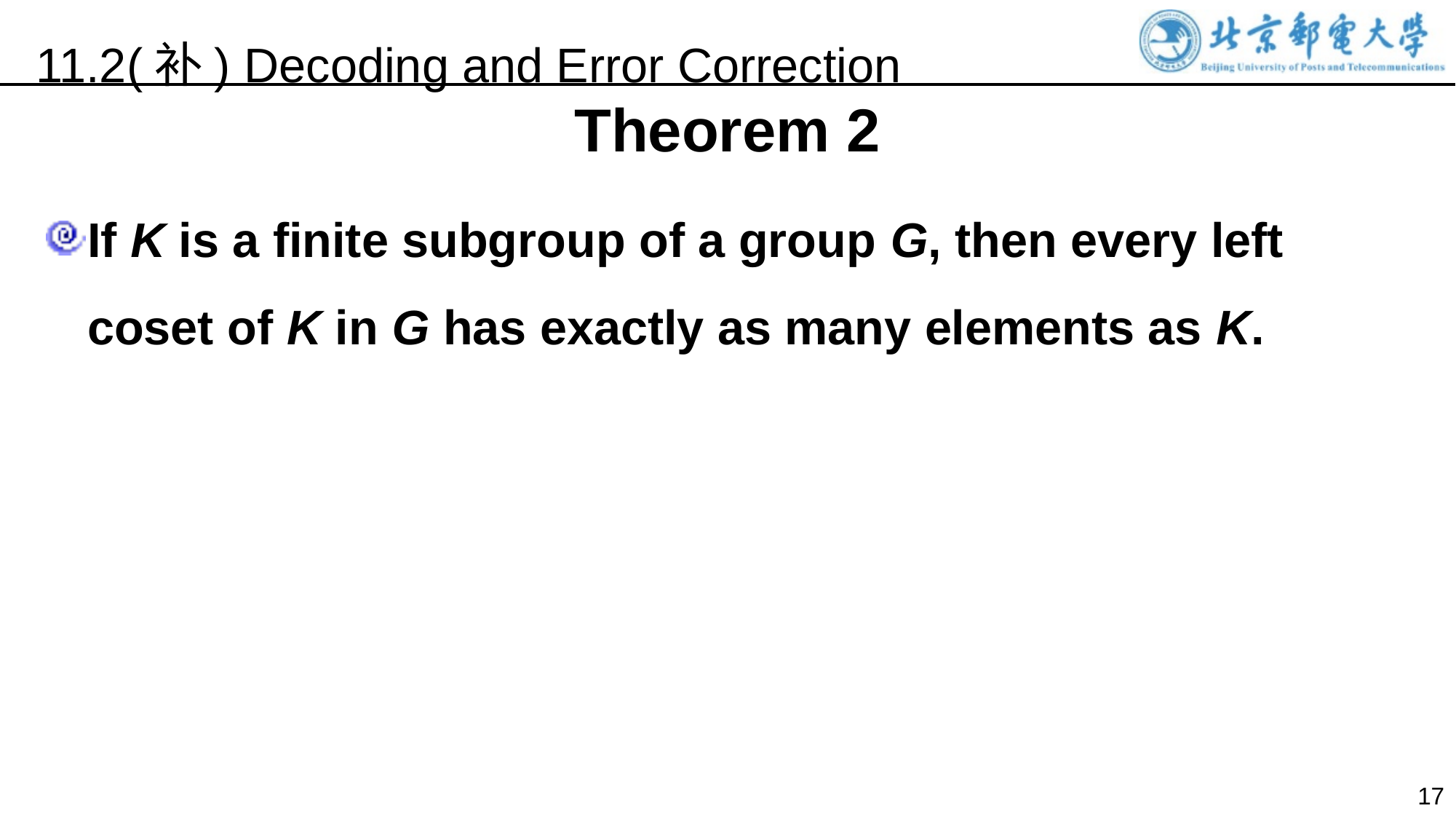

11.2(补) Decoding and Error Correction
Theorem 2
If K is a finite subgroup of a group G, then every left coset of K in G has exactly as many elements as K.